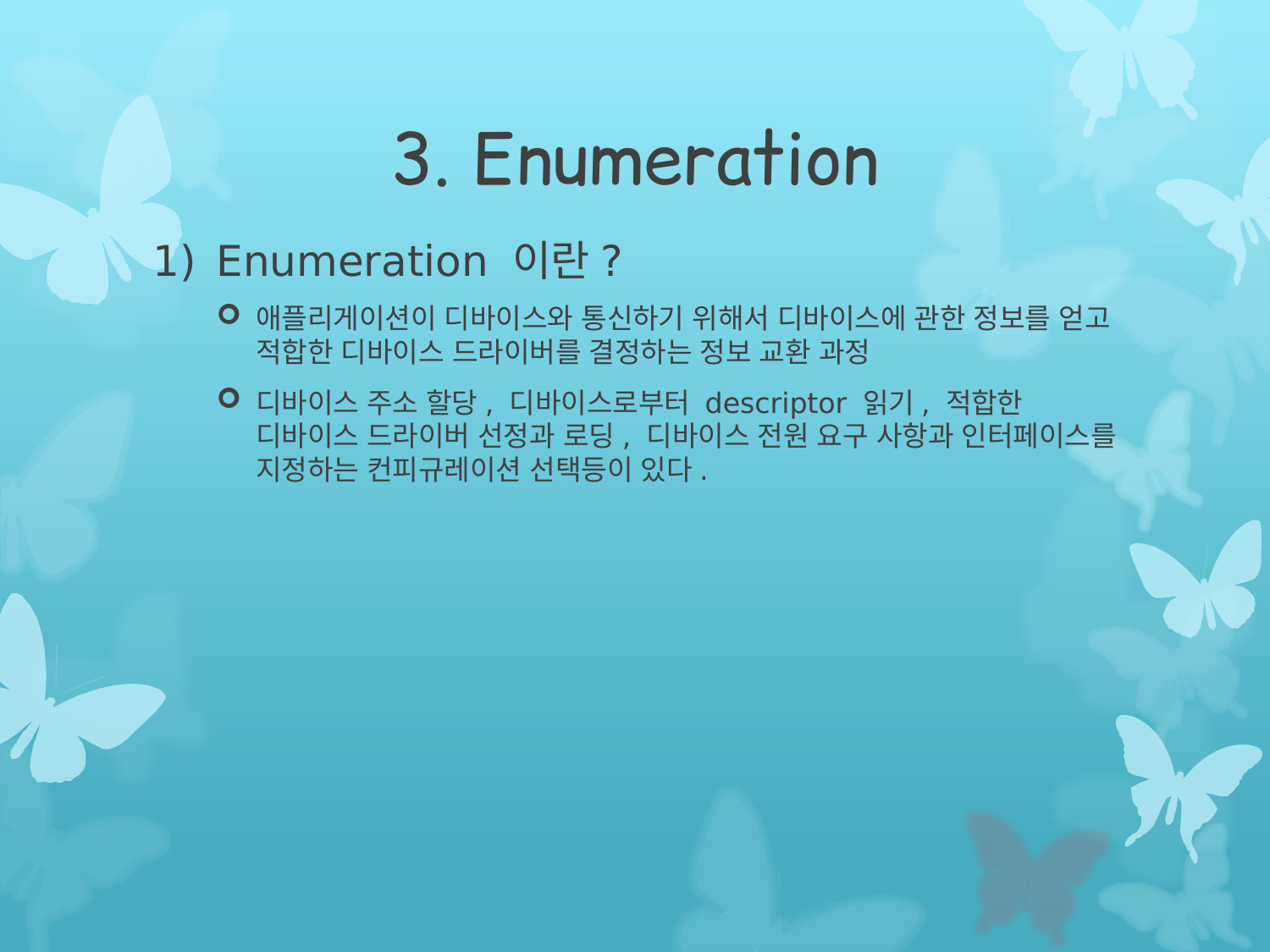

# 3. Enumeration
Enumeration 이란?
애플리게이션이 디바이스와 통신하기 위해서 디바이스에 관한 정보를 얻고 적합한 디바이스 드라이버를 결정하는 정보 교환 과정
디바이스 주소 할당, 디바이스로부터 descriptor 읽기, 적합한 디바이스 드라이버 선정과 로딩, 디바이스 전원 요구 사항과 인터페이스를 지정하는 컨피규레이션 선택등이 있다.